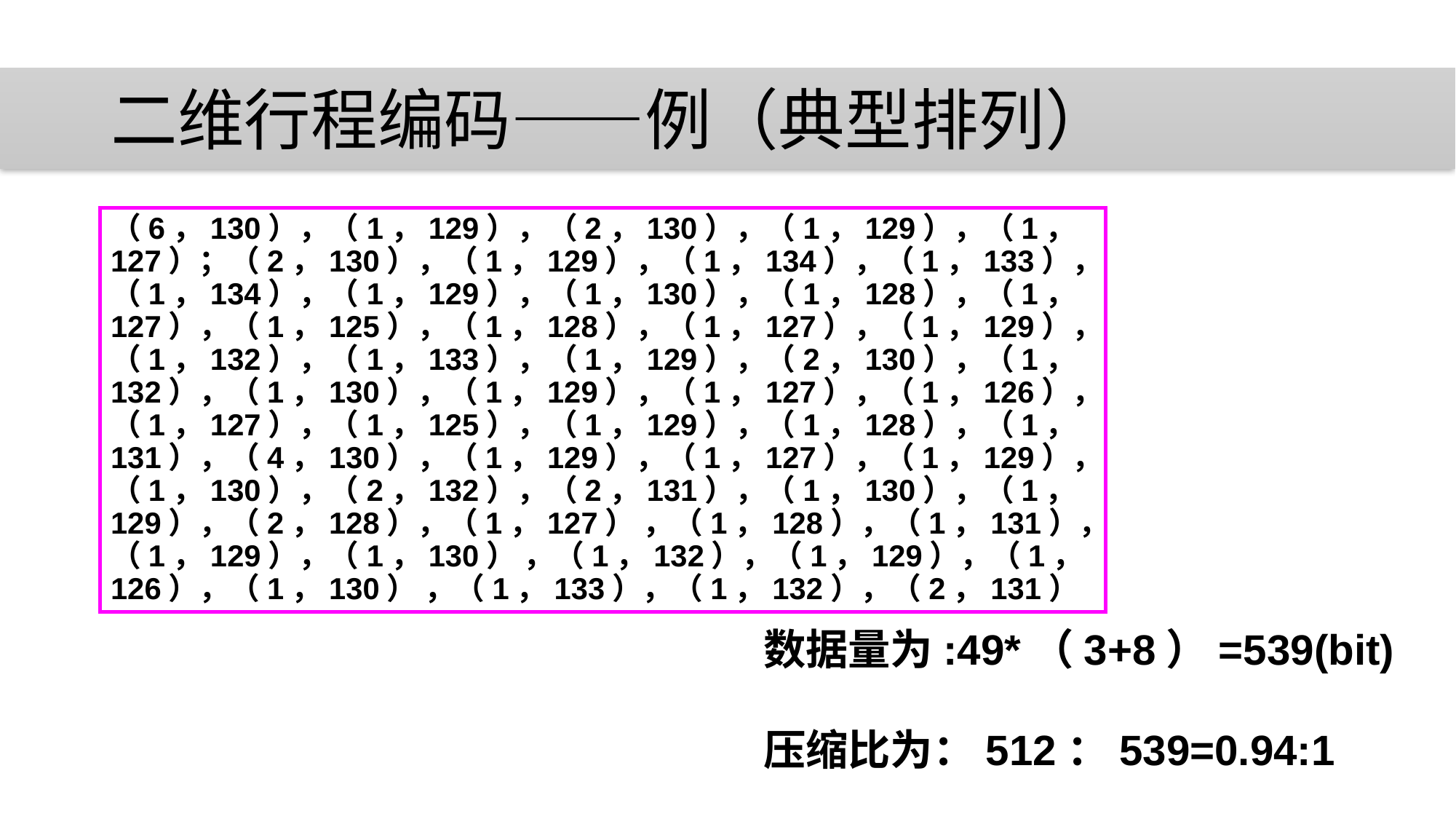

# 二维行程编码——例（典型排列）

（6，130），（1，129），（2，130），（1，129），（1，127）；（2，130），（1，129），（1，134），（1，133），（1，134），（1，129），（1，130），（1，128），（1，127），（1，125），（1，128），（1，127），（1，129），（1，132），（1，133），（1，129），（2，130），（1，132），（1，130），（1，129），（1，127），（1，126），（1，127），（1，125），（1，129），（1，128），（1，131），（4，130），（1，129），（1，127），（1，129），（1，130），（2，132），（2，131），（1，130），（1，129），（2，128），（1，127） ，（1，128），（1，131），（1，129），（1，130） ，（1，132），（1，129），（1，126），（1，130） ，（1，133），（1，132），（2，131）
数据量为:49*（3+8）=539(bit)
压缩比为：512：539=0.94:1